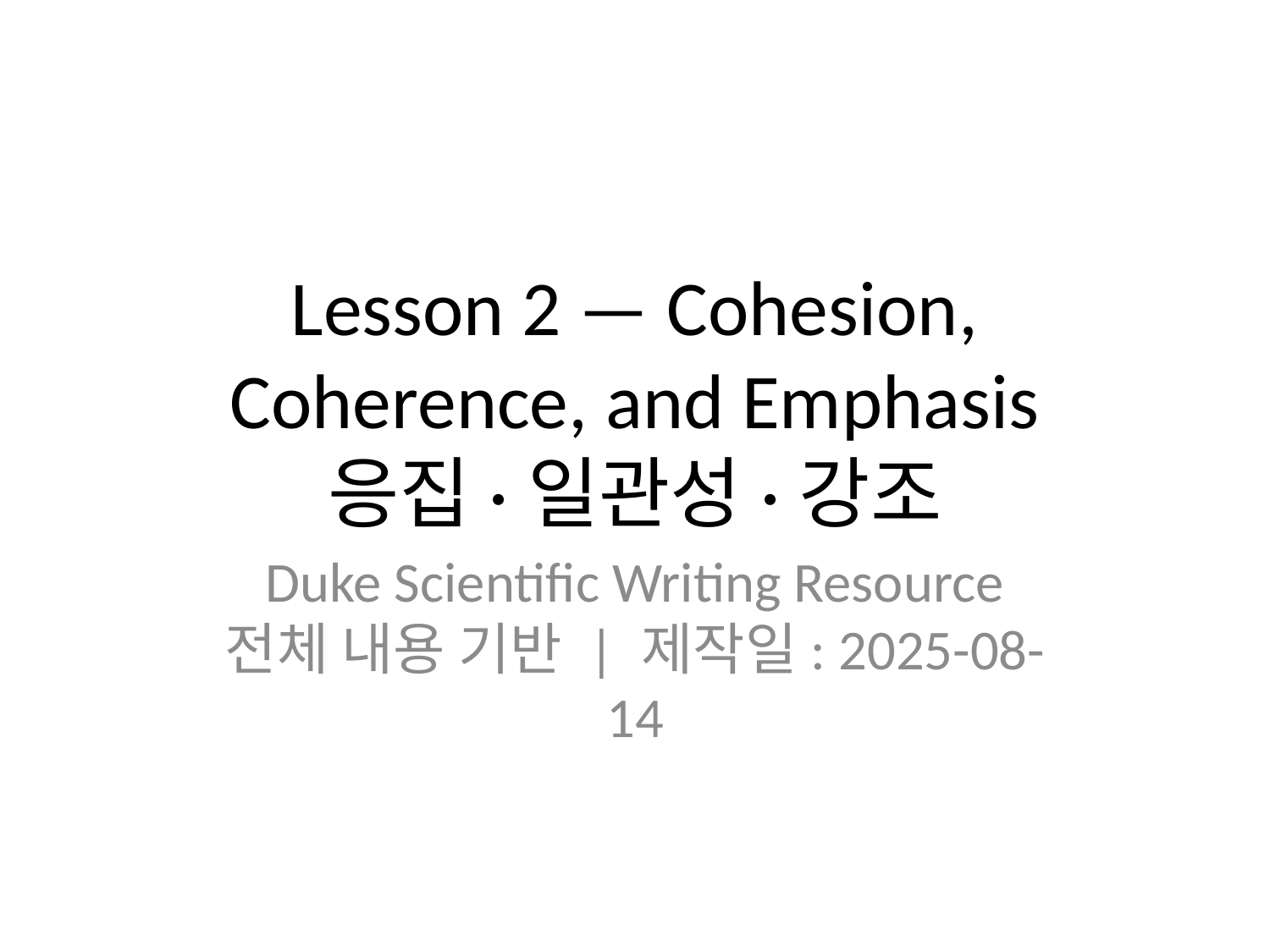

# Lesson 2 — Cohesion, Coherence, and Emphasis
응집·일관성·강조
Duke Scientific Writing Resource 전체 내용 기반 | 제작일: 2025-08-14